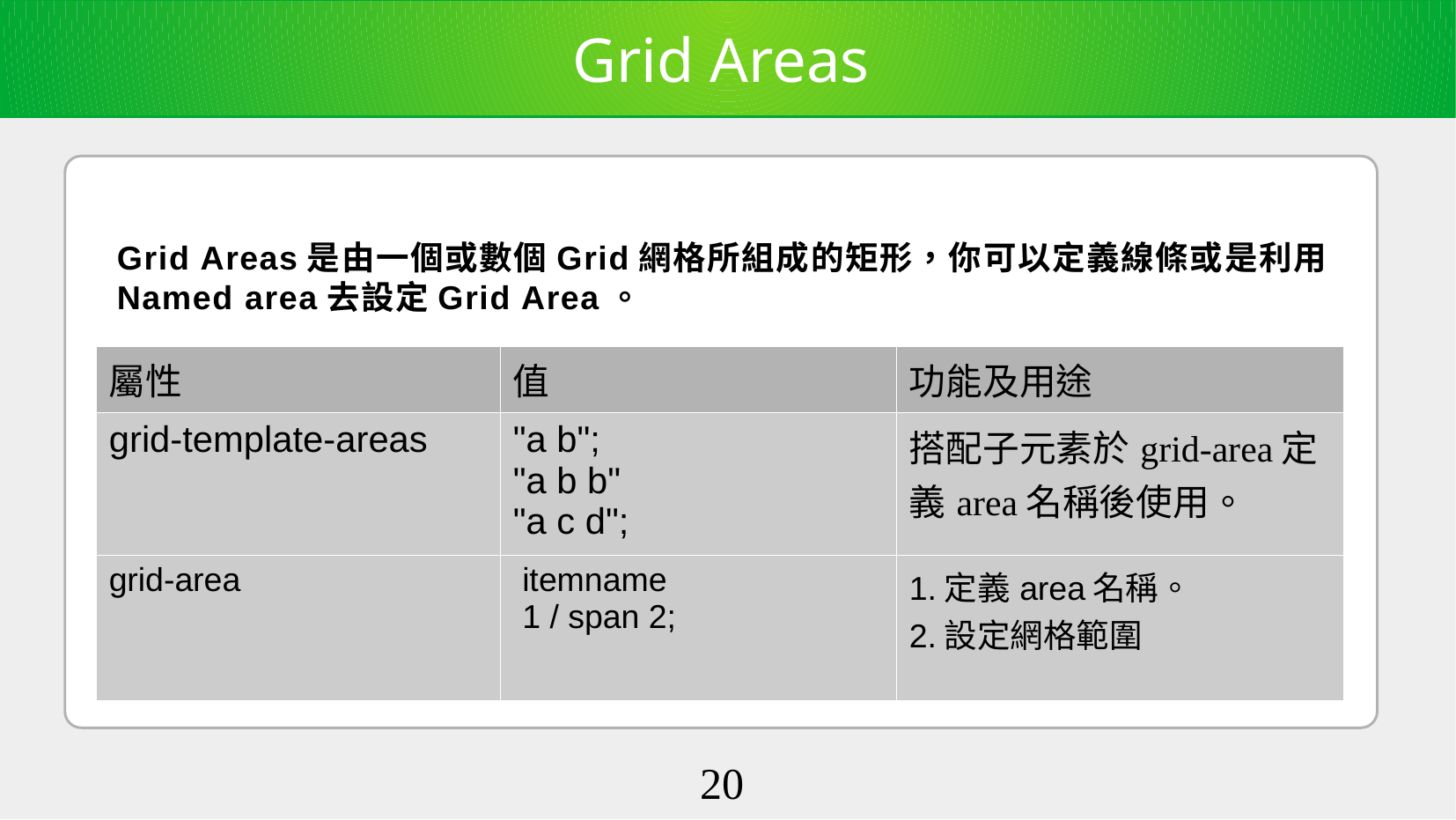

Grid Areas

Grid Areas是由一個或數個Grid網格所組成的矩形，你可以定義線條或是利用Named area去設定Grid Area。

| 屬性 | 值 | 功能及用途 |
| --- | --- | --- |
| grid-template-areas | "a b"; "a b b" "a c d"; | 搭配子元素於grid-area定義area名稱後使用。 |
| grid-area | itemname 1 / span 2; | 1.定義area名稱。 2.設定網格範圍 |
20